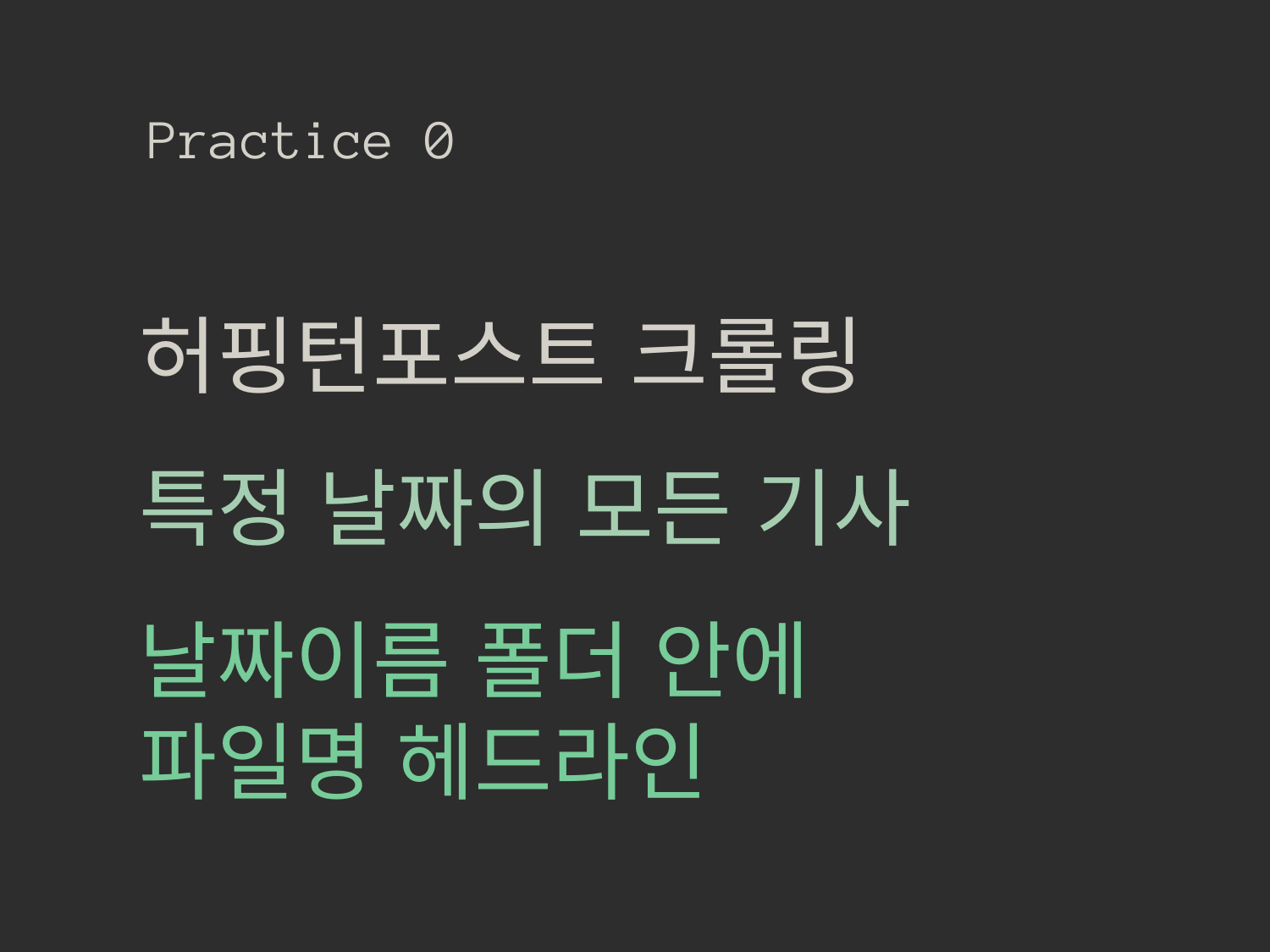

Practice 0
허핑턴포스트 크롤링
특정 날짜의 모든 기사
날짜이름 폴더 안에
파일명 헤드라인